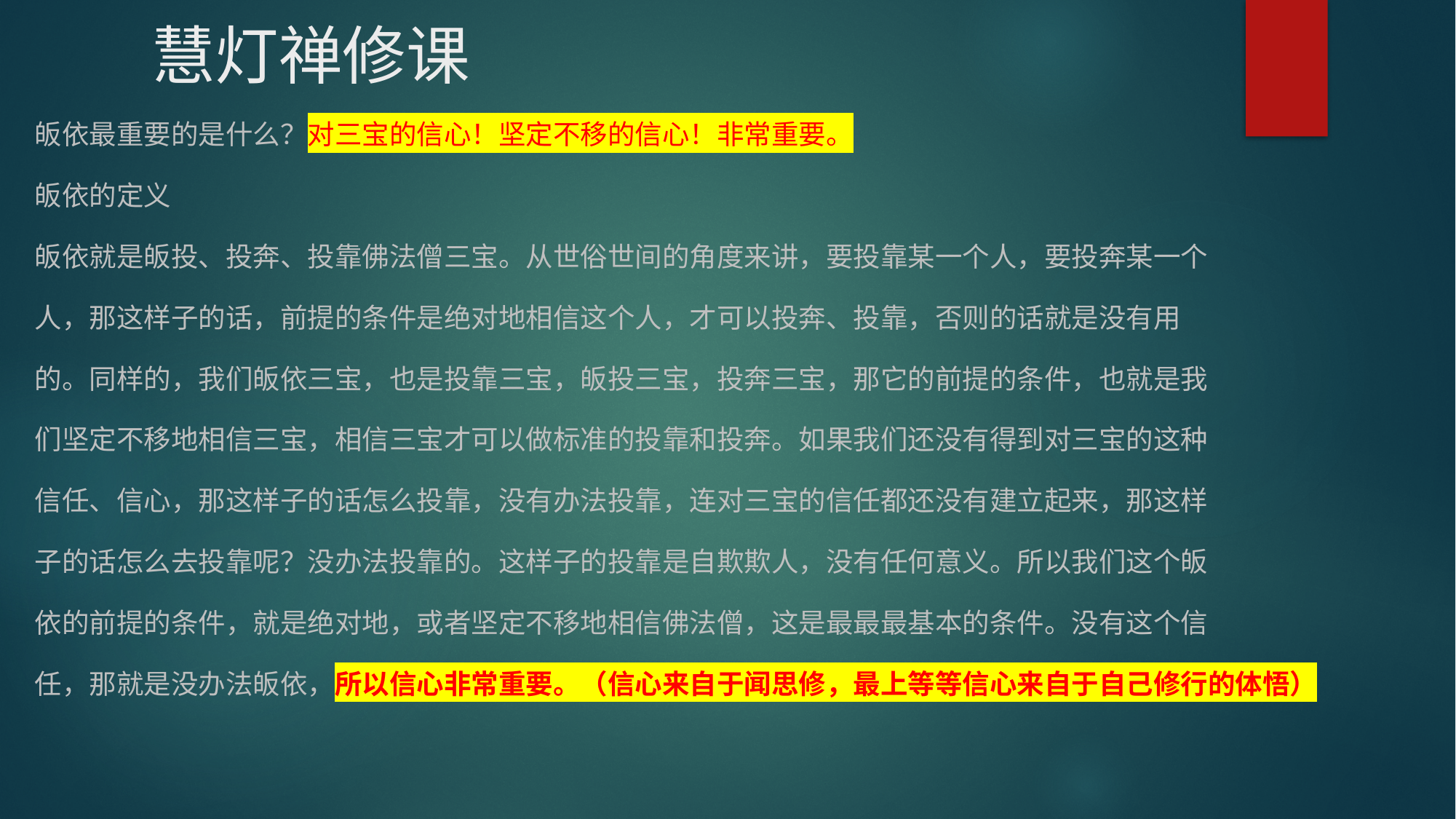

慧灯禅修课
皈依最重要的是什么？对三宝的信心！坚定不移的信心！非常重要。
皈依的定义
皈依就是皈投、投奔、投靠佛法僧三宝。从世俗世间的角度来讲，要投靠某一个人，要投奔某一个
人，那这样子的话，前提的条件是绝对地相信这个人，才可以投奔、投靠，否则的话就是没有用
的。同样的，我们皈依三宝，也是投靠三宝，皈投三宝，投奔三宝，那它的前提的条件，也就是我
们坚定不移地相信三宝，相信三宝才可以做标准的投靠和投奔。如果我们还没有得到对三宝的这种
信任、信心，那这样子的话怎么投靠，没有办法投靠，连对三宝的信任都还没有建立起来，那这样
子的话怎么去投靠呢？没办法投靠的。这样子的投靠是自欺欺人，没有任何意义。所以我们这个皈
依的前提的条件，就是绝对地，或者坚定不移地相信佛法僧，这是最最最基本的条件。没有这个信
任，那就是没办法皈依，所以信心非常重要。（信心来自于闻思修，最上等等信心来自于自己修行的体悟）